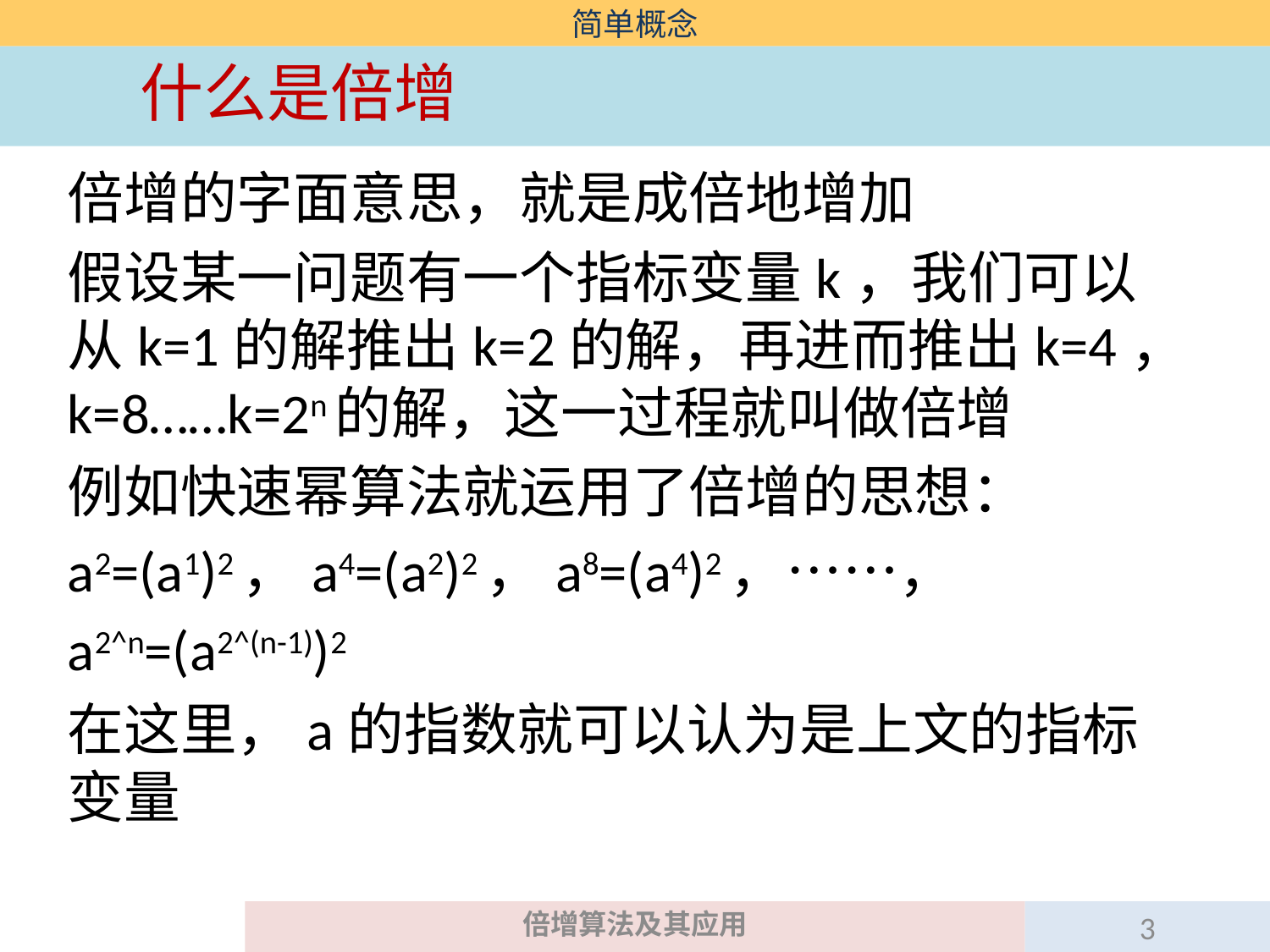

# 简单概念
	什么是倍增
倍增的字面意思，就是成倍地增加
假设某一问题有一个指标变量k，我们可以从k=1的解推出k=2的解，再进而推出k=4，k=8……k=2n的解，这一过程就叫做倍增
例如快速幂算法就运用了倍增的思想：
a2=(a1)2，a4=(a2)2，a8=(a4)2，……，
a2^n=(a2^(n-1))2
在这里，a的指数就可以认为是上文的指标变量
倍增算法及其应用
3